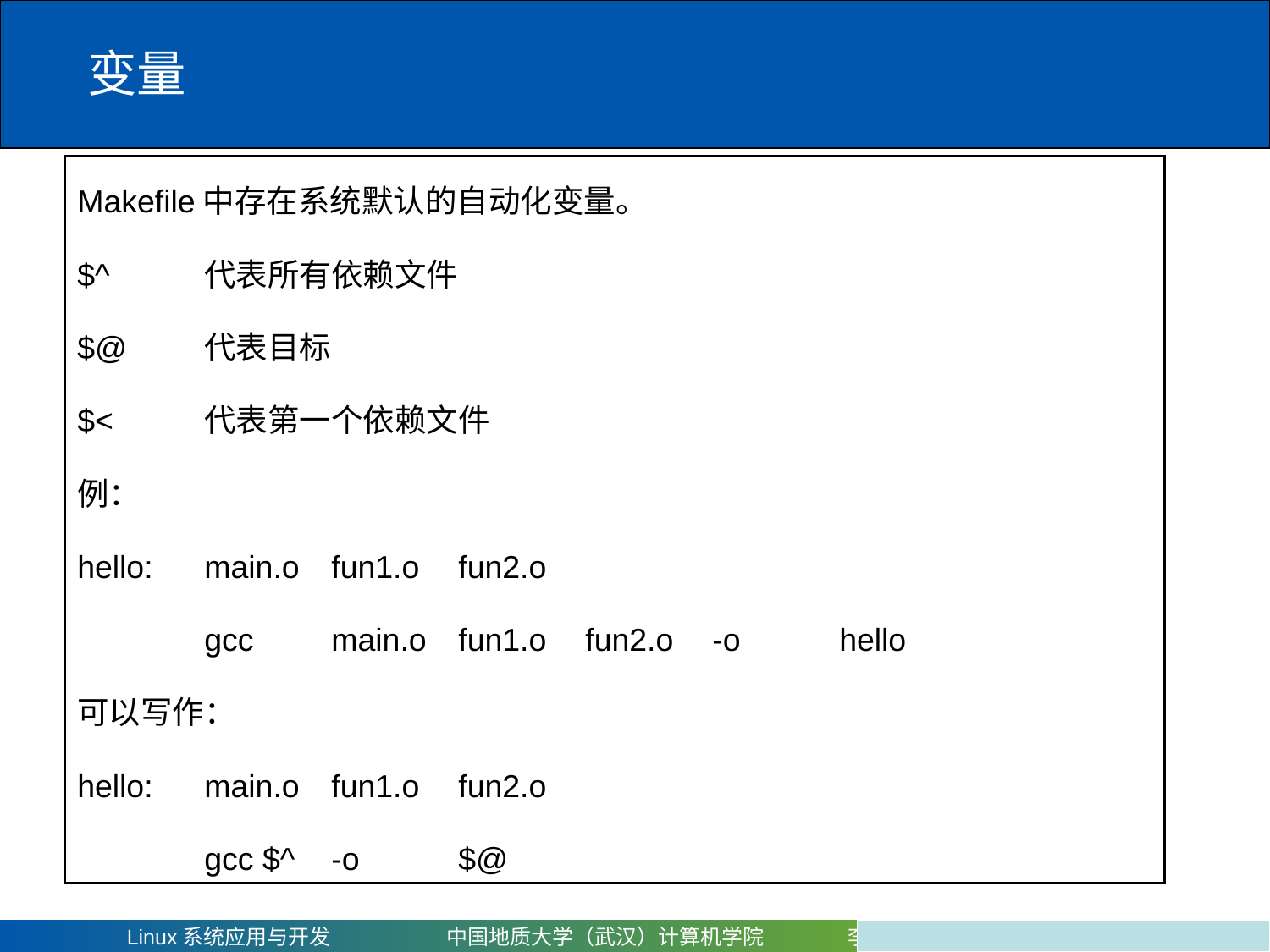

变量
Makefile中存在系统默认的自动化变量。
$^	代表所有依赖文件
$@	代表目标
$<	代表第一个依赖文件
例：
hello: 	main.o 	fun1.o	fun2.o
	gcc	main.o	fun1.o	fun2.o	-o	hello
可以写作：
hello:	main.o	fun1.o	fun2.o
	gcc $^	-o	$@